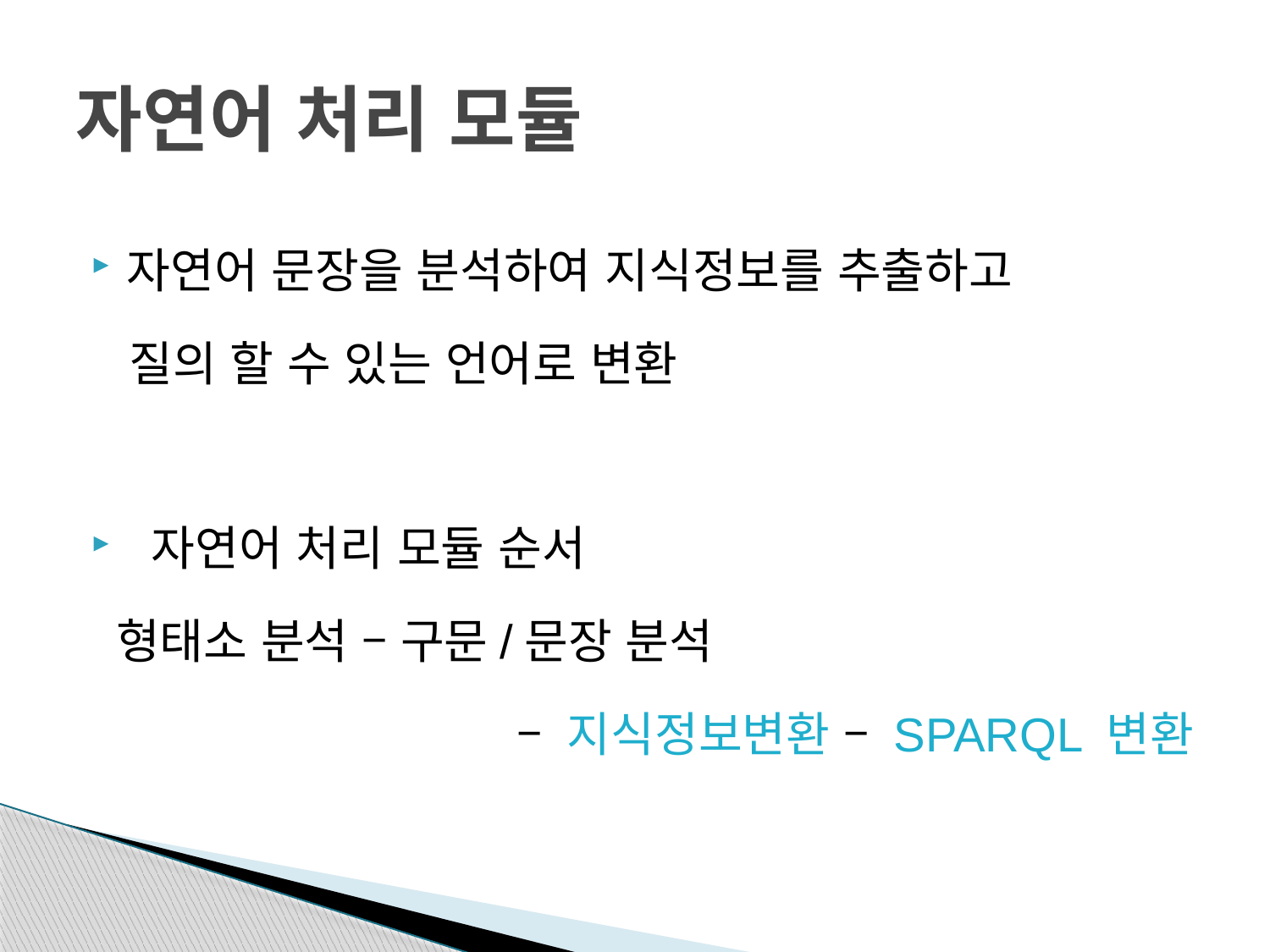

# 자연어 처리 모듈
자연어 문장을 분석하여 지식정보를 추출하고
  질의 할 수 있는 언어로 변환

 자연어 처리 모듈 순서
 형태소 분석 – 구문/문장 분석
– 지식정보변환 – SPARQL 변환